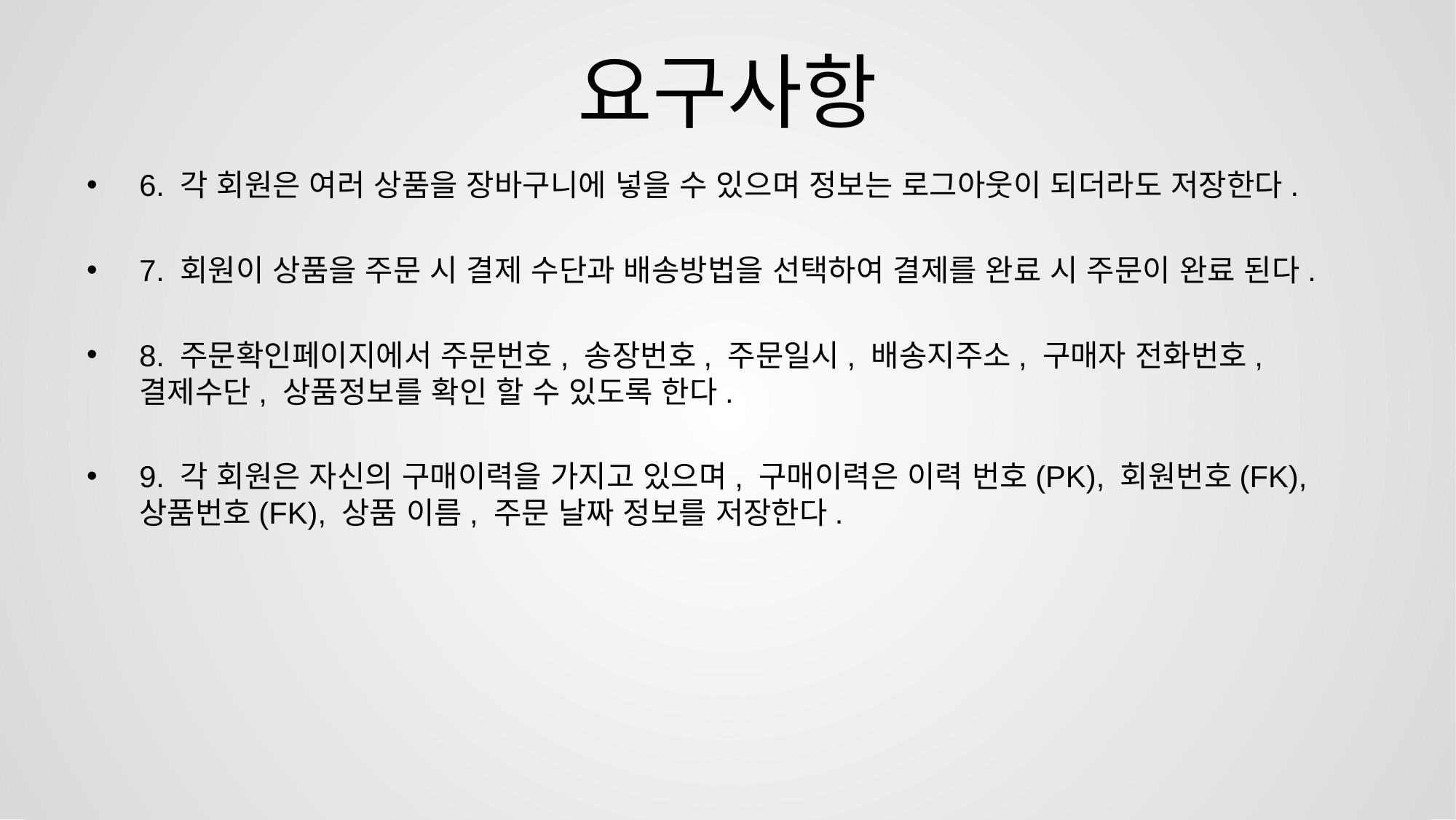

# 요구사항
6. 각 회원은 여러 상품을 장바구니에 넣을 수 있으며 정보는 로그아웃이 되더라도 저장한다.

7. 회원이 상품을 주문 시 결제 수단과 배송방법을 선택하여 결제를 완료 시 주문이 완료 된다.

8. 주문확인페이지에서 주문번호, 송장번호, 주문일시, 배송지주소, 구매자 전화번호, 결제수단, 상품정보를 확인 할 수 있도록 한다.

9. 각 회원은 자신의 구매이력을 가지고 있으며, 구매이력은 이력 번호(PK), 회원번호(FK), 상품번호(FK), 상품 이름, 주문 날짜 정보를 저장한다.